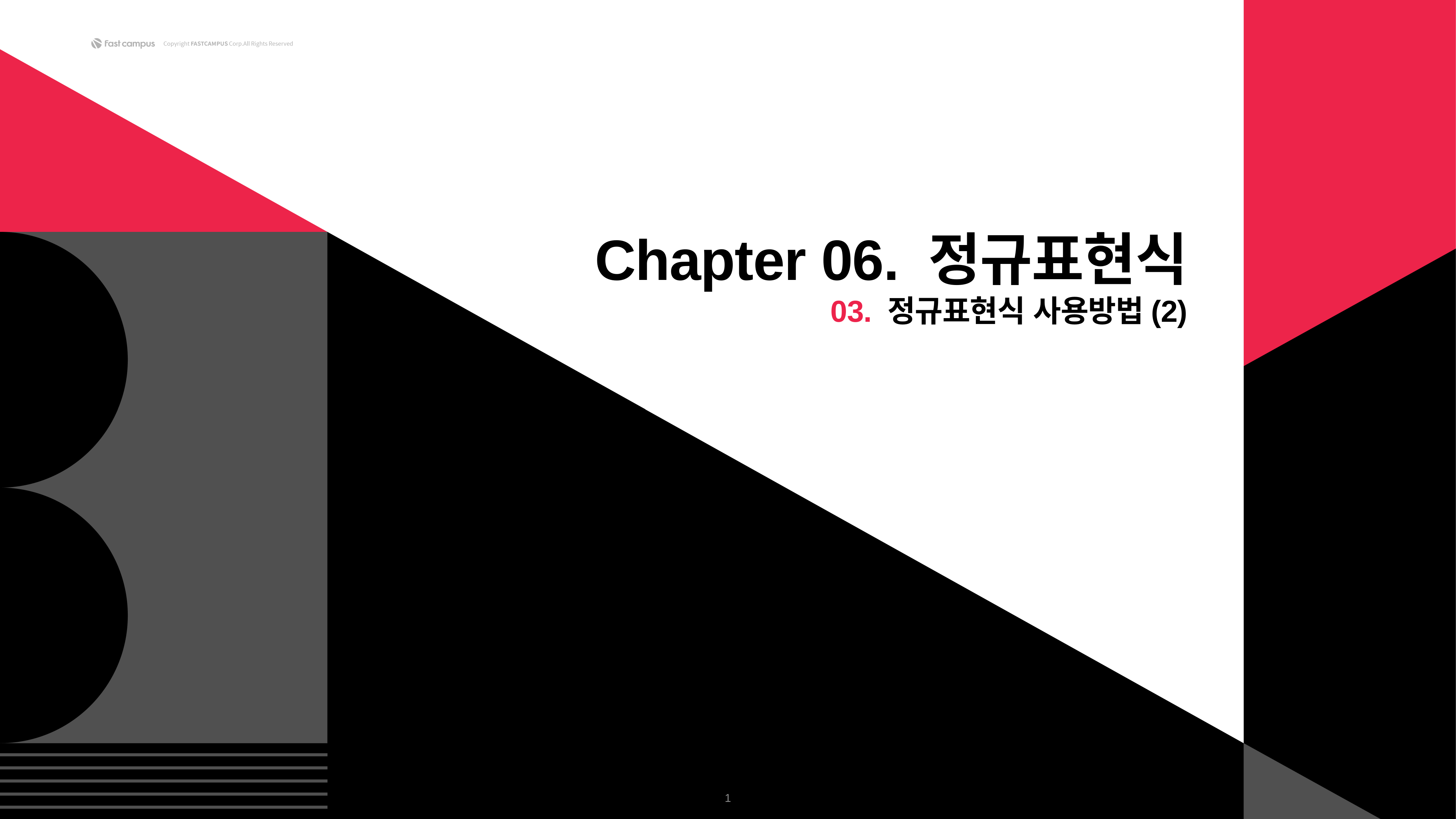

Chapter 06. 정규표현식
03. 정규표현식 사용방법(2)
1